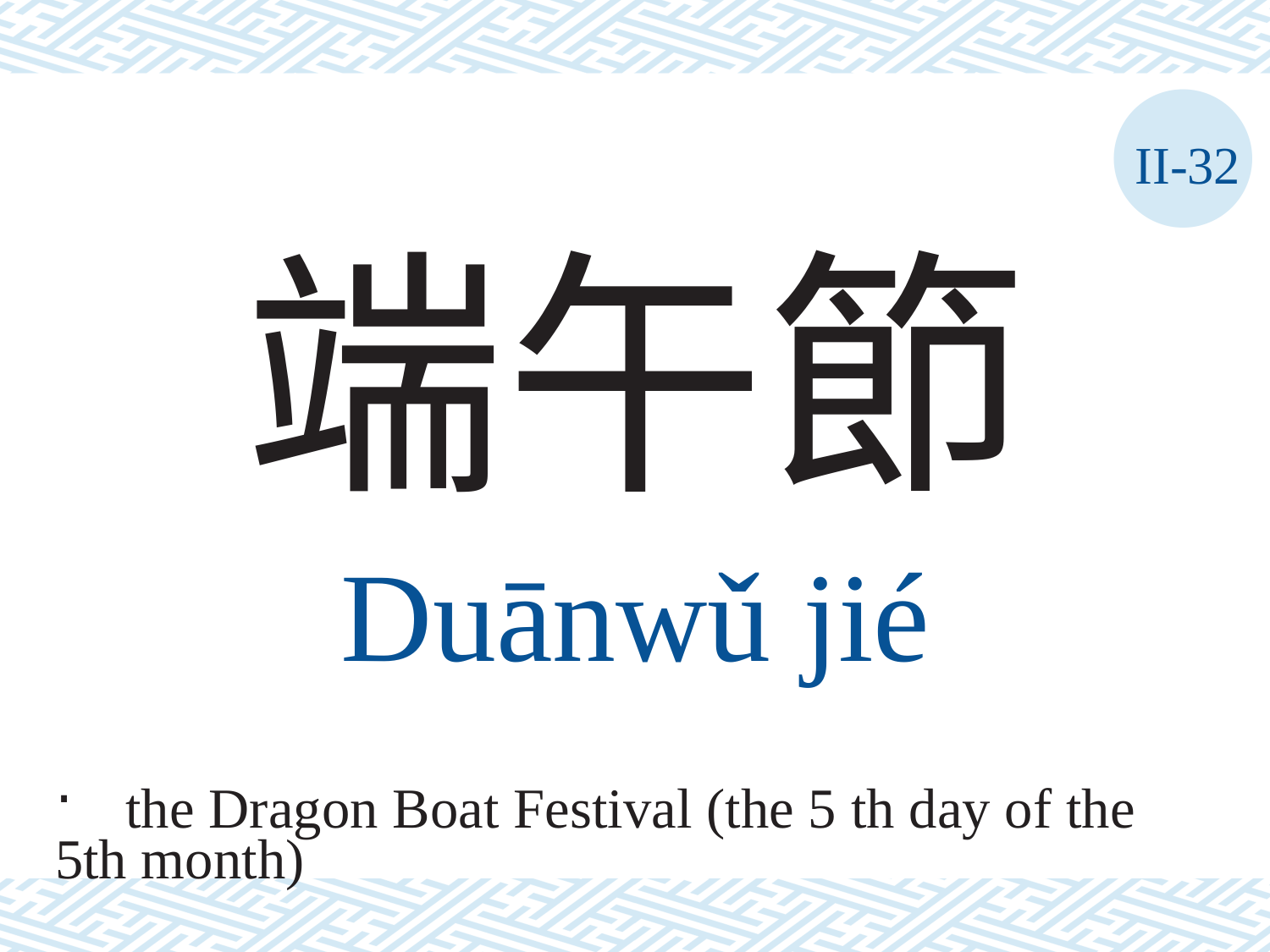

II-32
端午節
Duānwǔ	jié
the Dragon Boat Festival (the 5 th day of the
5th month)